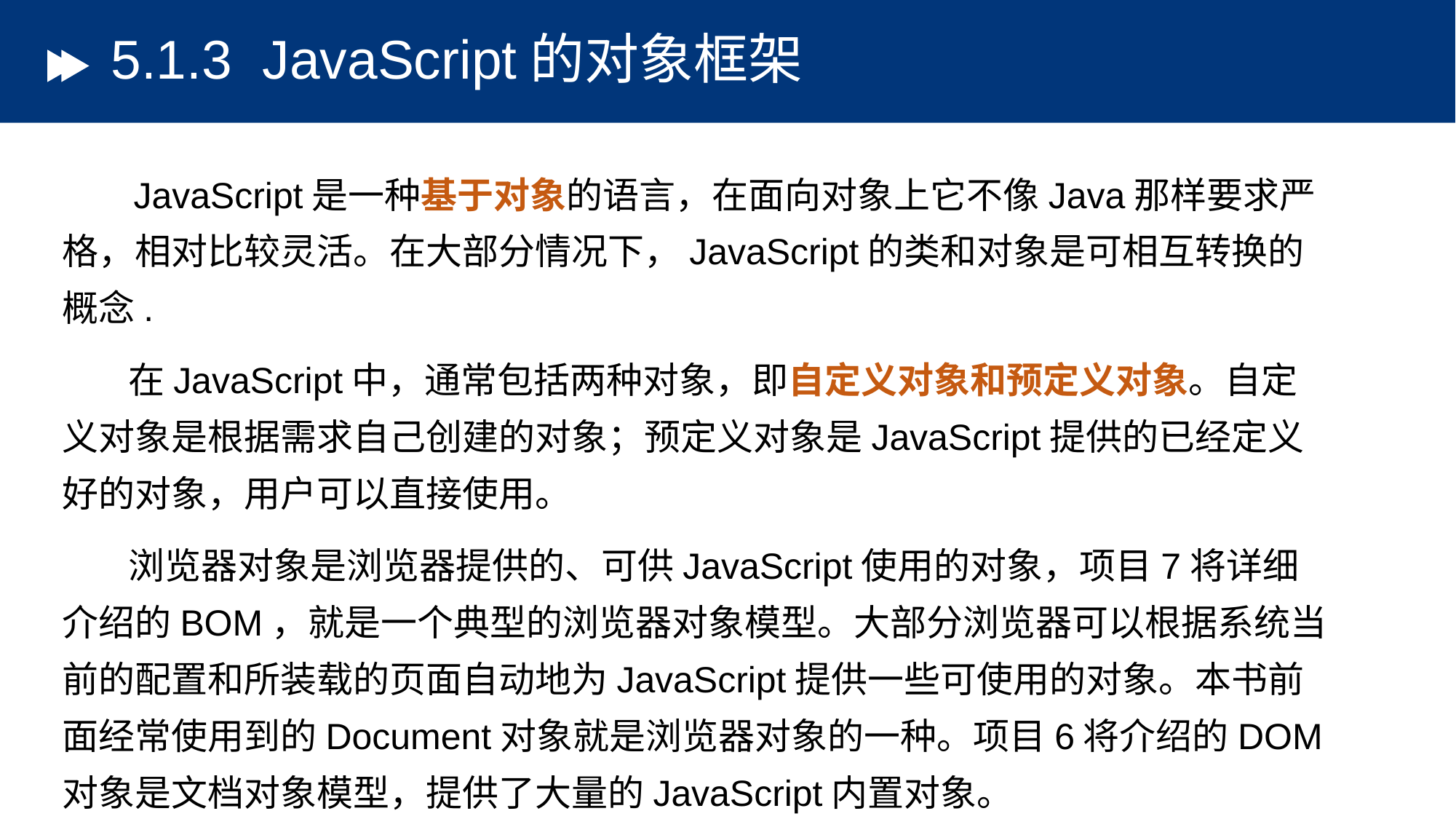

# 5.1.3  JavaScript的对象框架
       JavaScript是一种基于对象的语言，在面向对象上它不像Java那样要求严格，相对比较灵活。在大部分情况下，JavaScript的类和对象是可相互转换的概念.
       在JavaScript中，通常包括两种对象，即自定义对象和预定义对象。自定义对象是根据需求自己创建的对象；预定义对象是JavaScript提供的已经定义好的对象，用户可以直接使用。
       浏览器对象是浏览器提供的、可供JavaScript使用的对象，项目7将详细介绍的BOM，就是一个典型的浏览器对象模型。大部分浏览器可以根据系统当前的配置和所装载的页面自动地为JavaScript提供一些可使用的对象。本书前面经常使用到的Document对象就是浏览器对象的一种。项目6将介绍的DOM对象是文档对象模型，提供了大量的JavaScript内置对象。